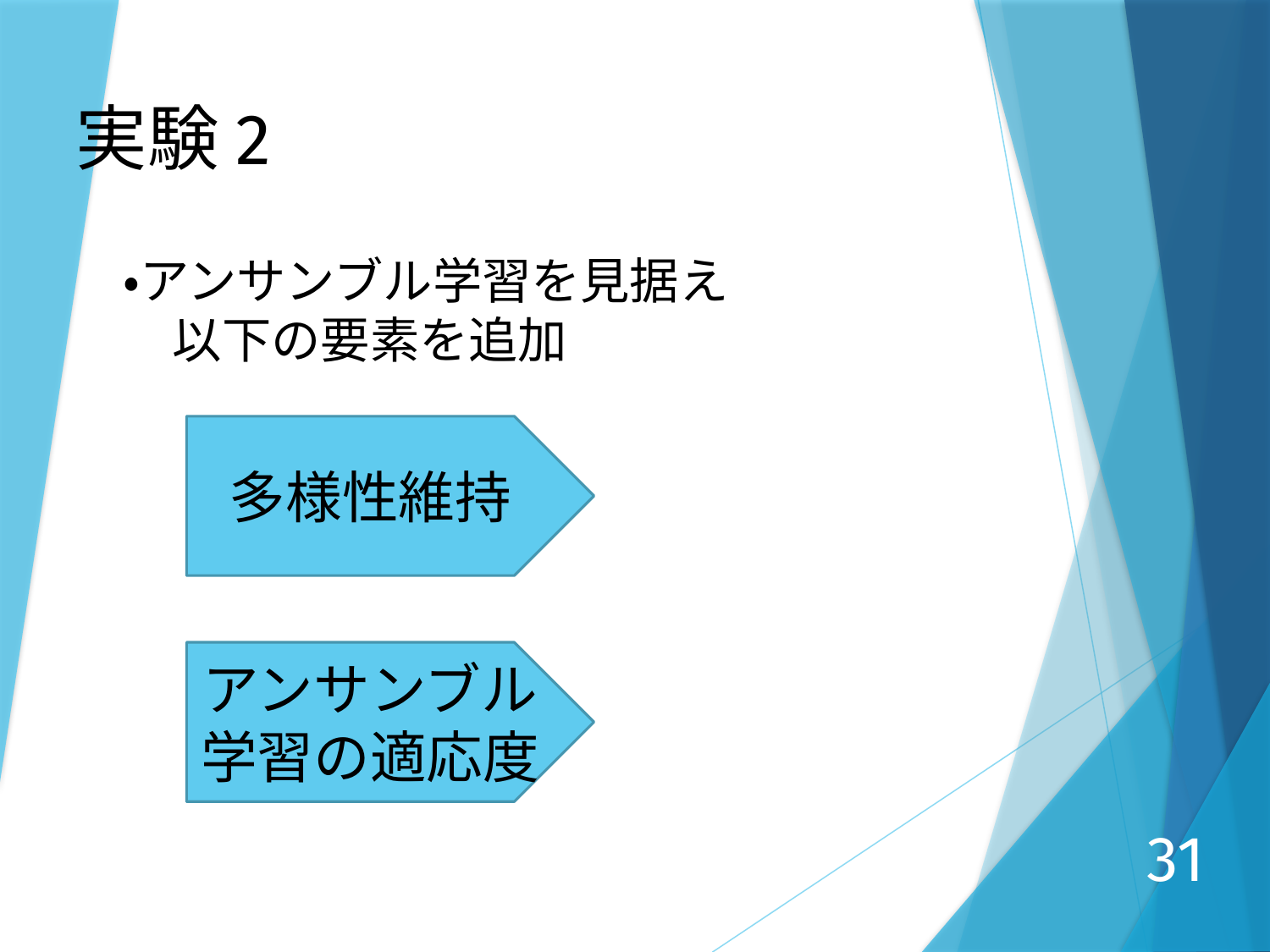

実験2
・アンサンブル学習を見据え
　以下の要素を追加

多様性維持
アンサンブル学習の適応度
31